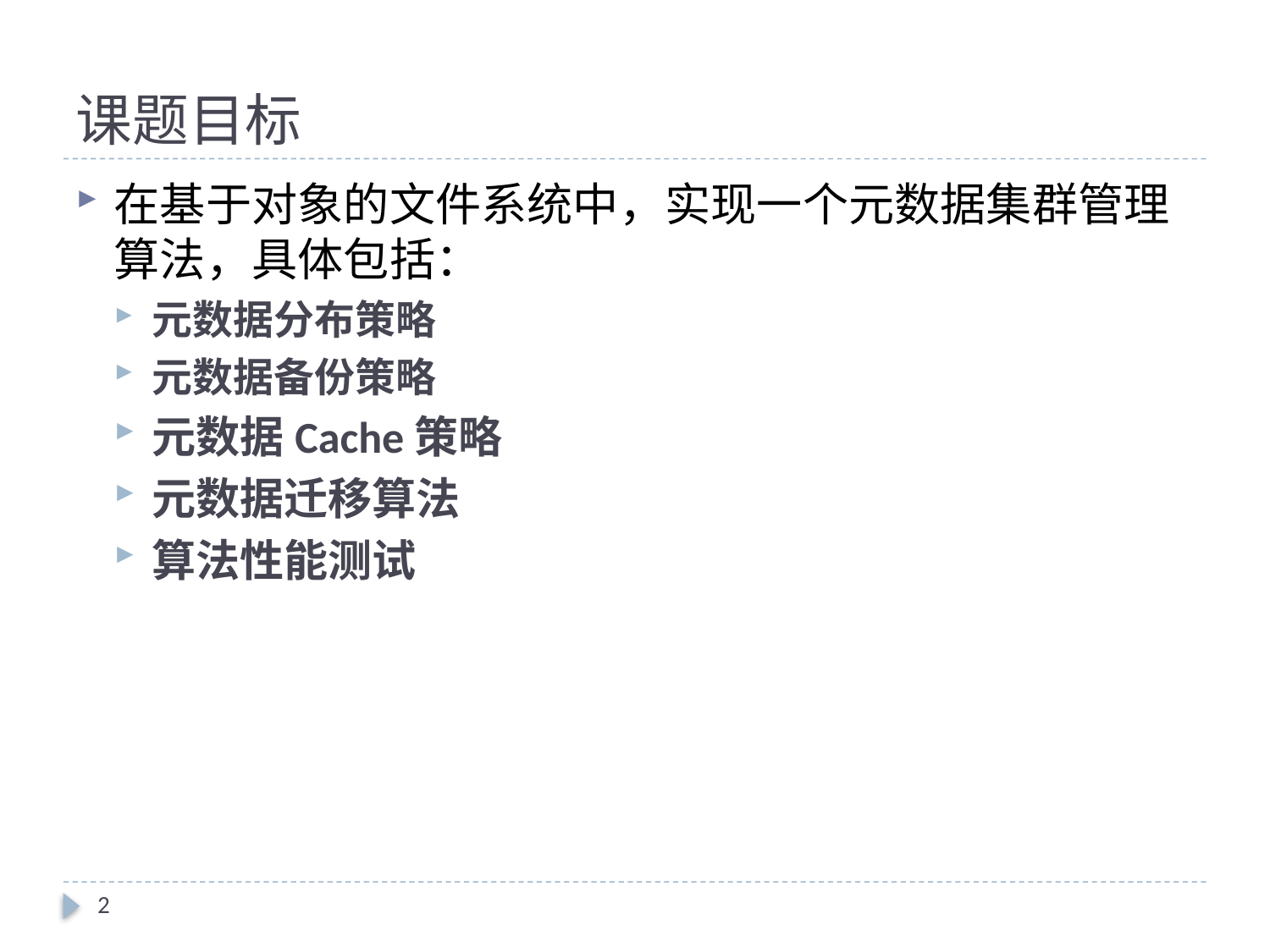

# 课题目标
在基于对象的文件系统中，实现一个元数据集群管理算法，具体包括：
元数据分布策略
元数据备份策略
元数据Cache策略
元数据迁移算法
算法性能测试

2